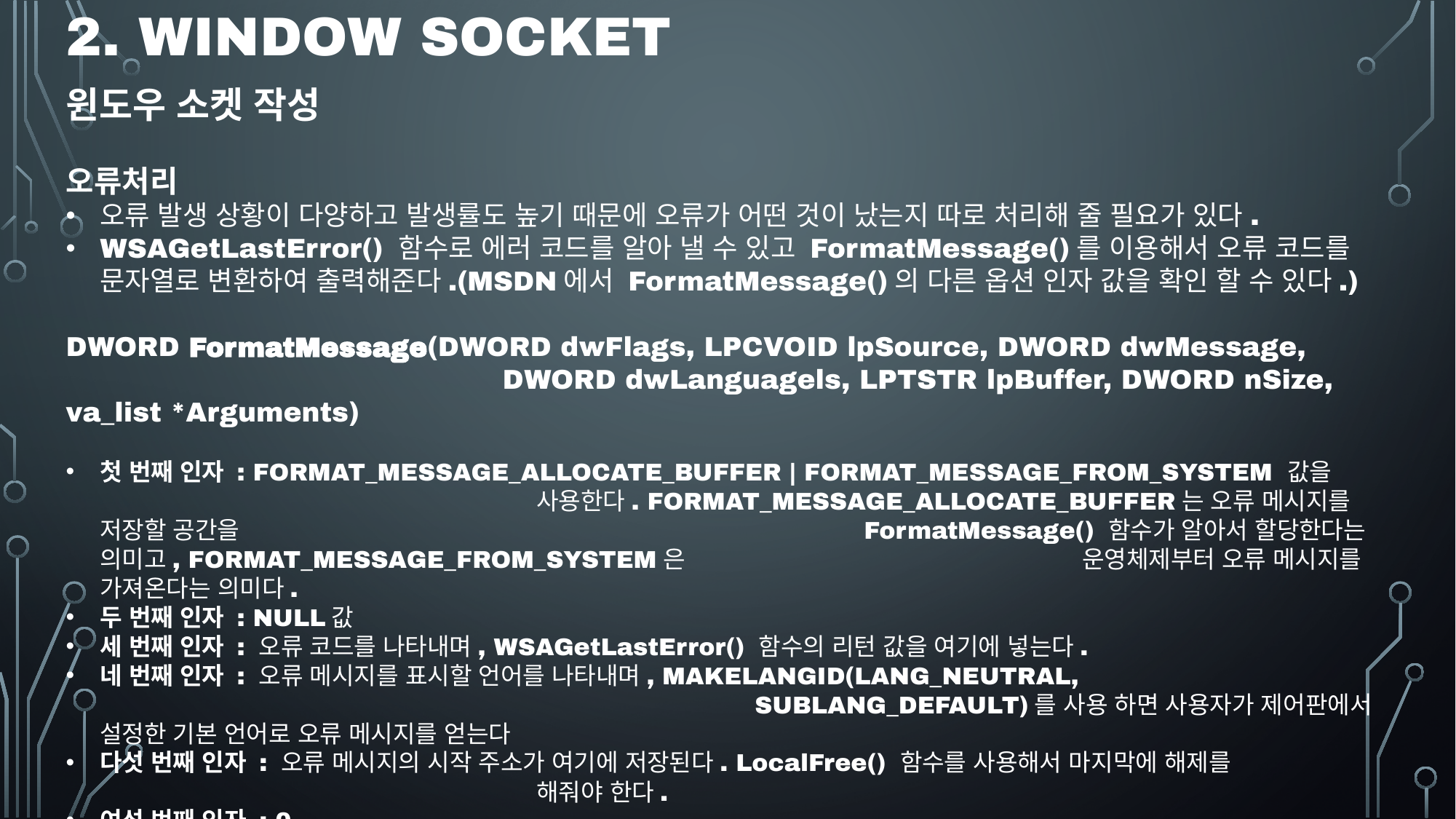

# 2. Window Socket
윈도우 소켓 작성

오류처리
오류 발생 상황이 다양하고 발생률도 높기 때문에 오류가 어떤 것이 났는지 따로 처리해 줄 필요가 있다.
WSAGetLastError() 함수로 에러 코드를 알아 낼 수 있고 FormatMessage()를 이용해서 오류 코드를 문자열로 변환하여 출력해준다.(MSDN에서 FormatMessage()의 다른 옵션 인자 값을 확인 할 수 있다.)

DWORD FormatMessage(DWORD dwFlags, LPCVOID lpSource, DWORD dwMessage, 					DWORD dwLanguagels, LPTSTR lpBuffer, DWORD nSize, va_list *Arguments)

첫 번째 인자 : FORMAT_MESSAGE_ALLOCATE_BUFFER | FORMAT_MESSAGE_FROM_SYSTEM 값을 				사용한다. FORMAT_MESSAGE_ALLOCATE_BUFFER는 오류 메시지를 저장할 공간을 						FormatMessage() 함수가 알아서 할당한다는 의미고, FORMAT_MESSAGE_FROM_SYSTEM은 				운영체제부터 오류 메시지를 가져온다는 의미다.
두 번째 인자 : NULL값
세 번째 인자 : 오류 코드를 나타내며, WSAGetLastError() 함수의 리턴 값을 여기에 넣는다.
네 번째 인자 : 오류 메시지를 표시할 언어를 나타내며, MAKELANGID(LANG_NEUTRAL, 								SUBLANG_DEFAULT)를 사용 하면 사용자가 제어판에서 설정한 기본 언어로 오류 메시지를 얻는다
다섯 번째 인자 : 오류 메시지의 시작 주소가 여기에 저장된다. LocalFree() 함수를 사용해서 마지막에 해제를 					해줘야 한다.
여섯 번째 인자 : 0
일곱 번째 인자 : NULL